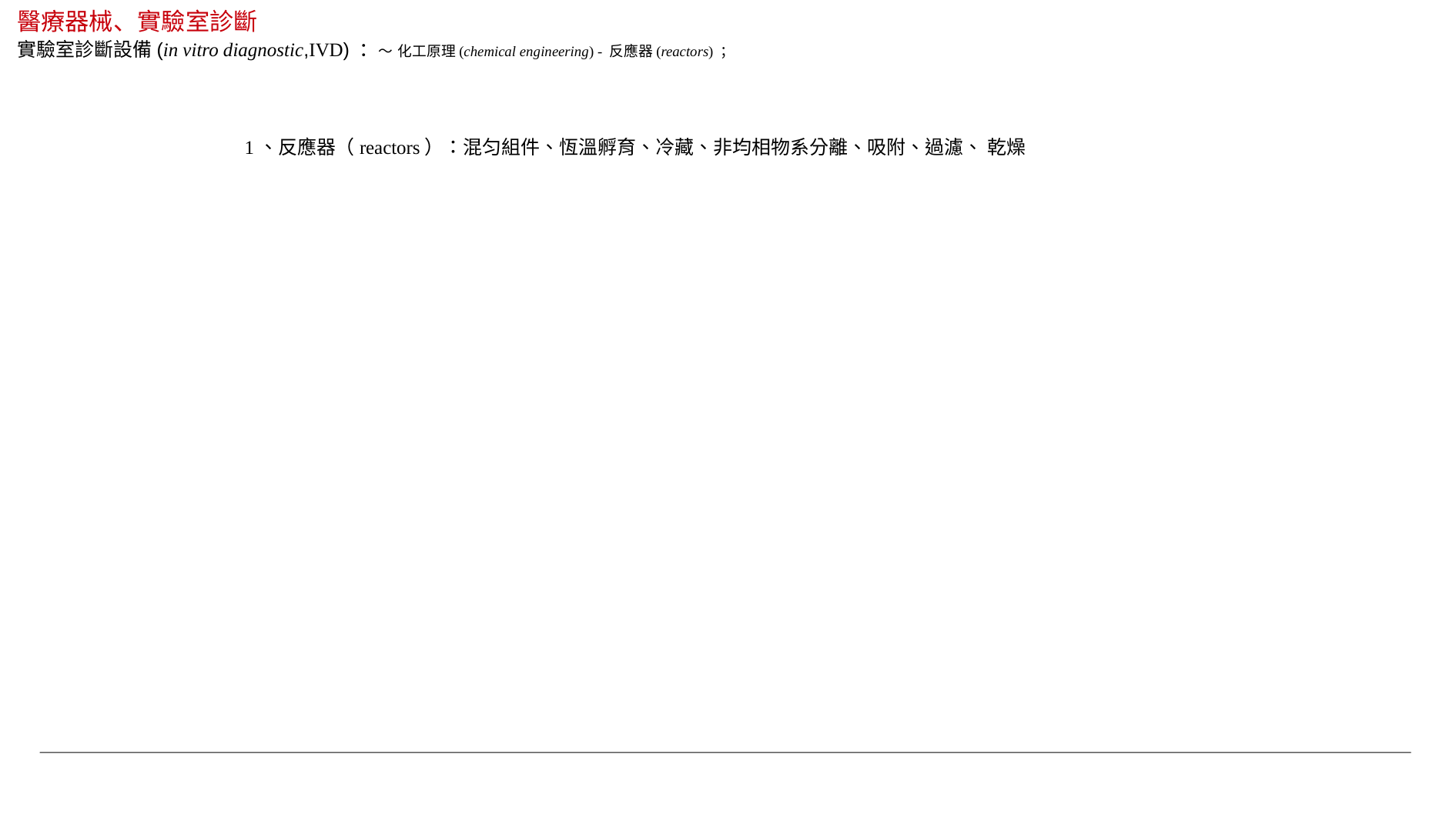

醫療器械、實驗室診斷
實驗室診斷設備(in vitro diagnostic,IVD) ：～ 化工原理(chemical engineering) - 反應器(reactors) ；
1、反應器（reactors）：混匀組件、恆溫孵育、冷藏、非均相物系分離、吸附、過濾、 乾燥